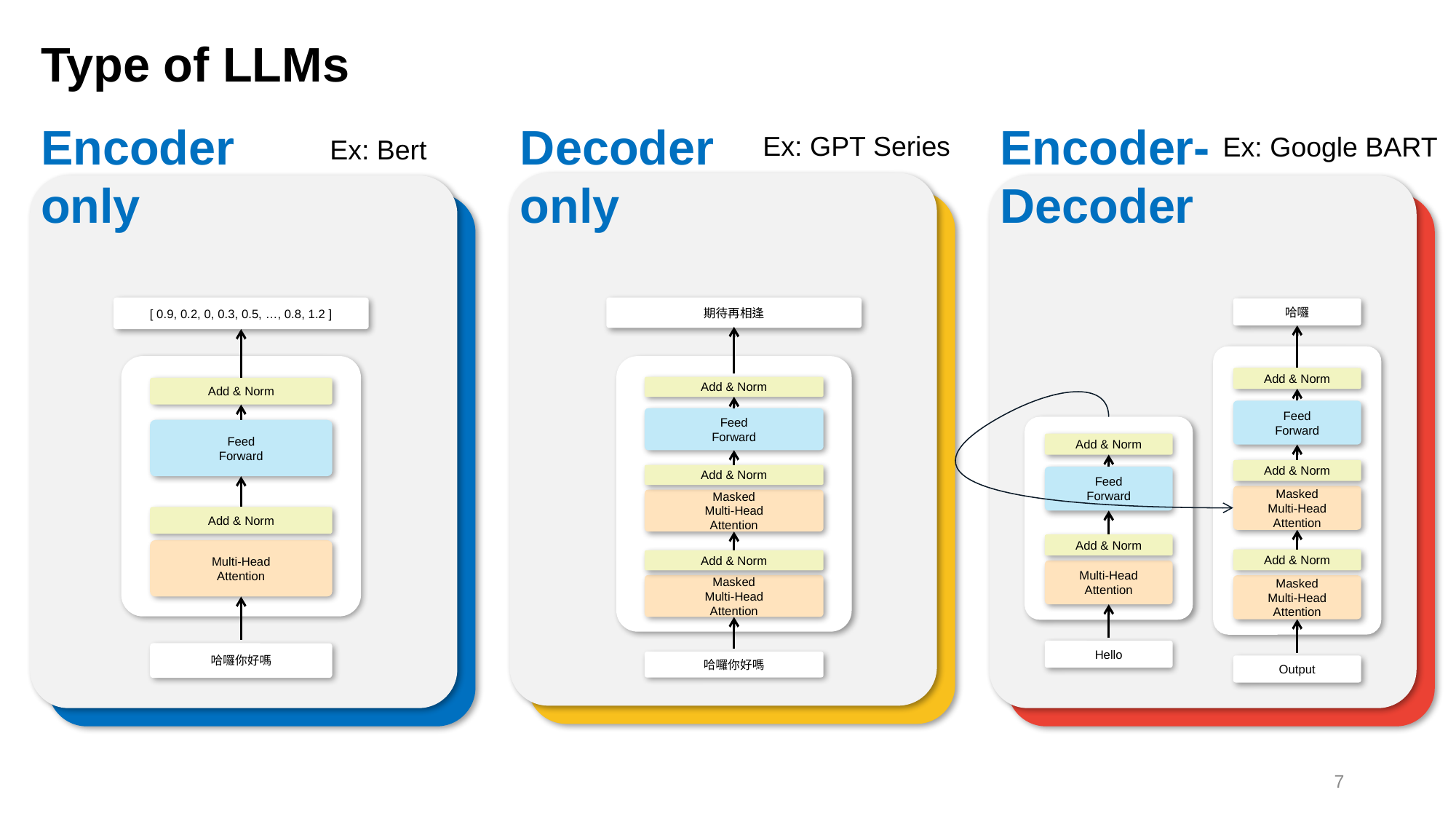

Type of LLMs
Encoder
only
Decoder
only
Encoder-
Decoder
Ex: GPT Series
Ex: Google BART
Ex: Bert

[ 0.9, 0.2, 0, 0.3, 0.5, …, 0.8, 1.2 ]
期待再相逢

Add & Norm
Feed
Forward
Add & Norm
Masked
Multi-Head
Attention
Add & Norm
Masked
Multi-Head
Attention
哈囉你好嗎
哈囉

Add & Norm
Feed
Forward
Add & Norm
Masked
Multi-Head
Attention
Add & Norm
Masked
Multi-Head
Attention
Output

Add & Norm
Feed
Forward
Add & Norm
Multi-Head
Attention
哈囉你好嗎

Add & Norm
Feed
Forward
Add & Norm
Multi-Head
Attention
Hello
7